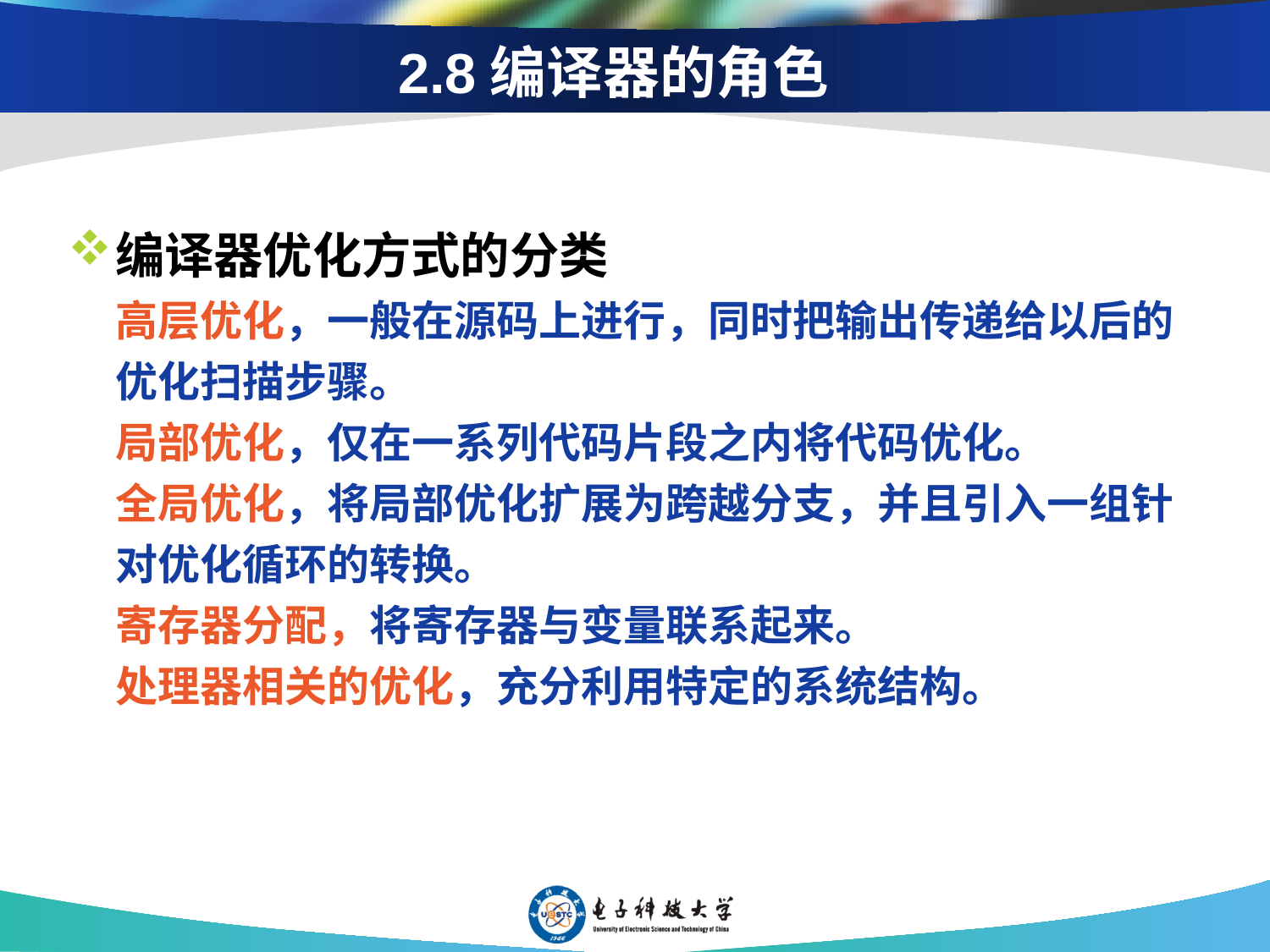

# 2.8编译器的角色
编译器优化方式的分类
高层优化，一般在源码上进行，同时把输出传递给以后的优化扫描步骤。
局部优化，仅在一系列代码片段之内将代码优化。
全局优化，将局部优化扩展为跨越分支，并且引入一组针对优化循环的转换。
寄存器分配，将寄存器与变量联系起来。
处理器相关的优化，充分利用特定的系统结构。
79